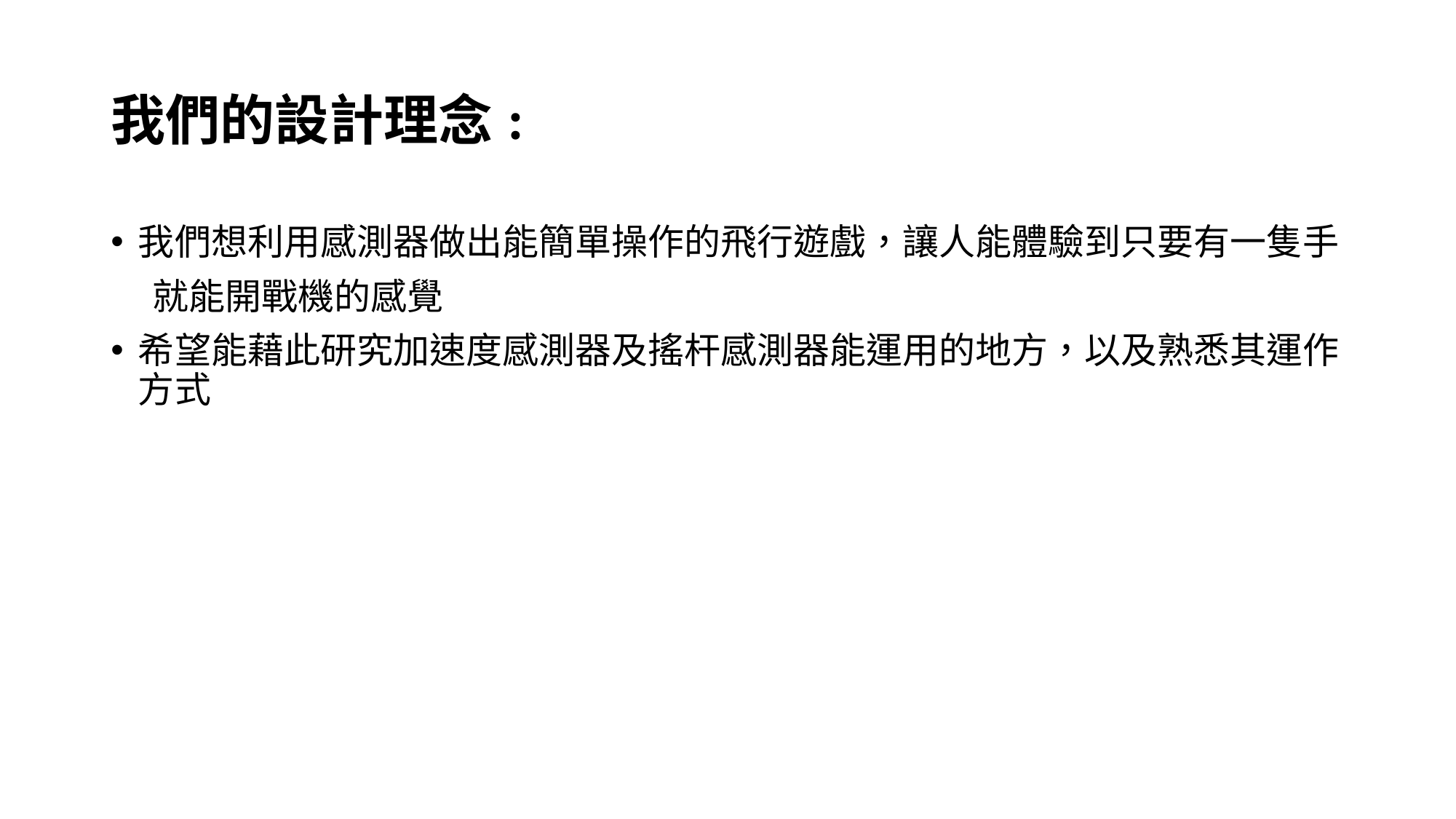

# 我們的設計理念:
我們想利用感測器做出能簡單操作的飛行遊戲，讓人能體驗到只要有一隻手
    就能開戰機的感覺
希望能藉此研究加速度感測器及搖杆感測器能運用的地方，以及熟悉其運作方式